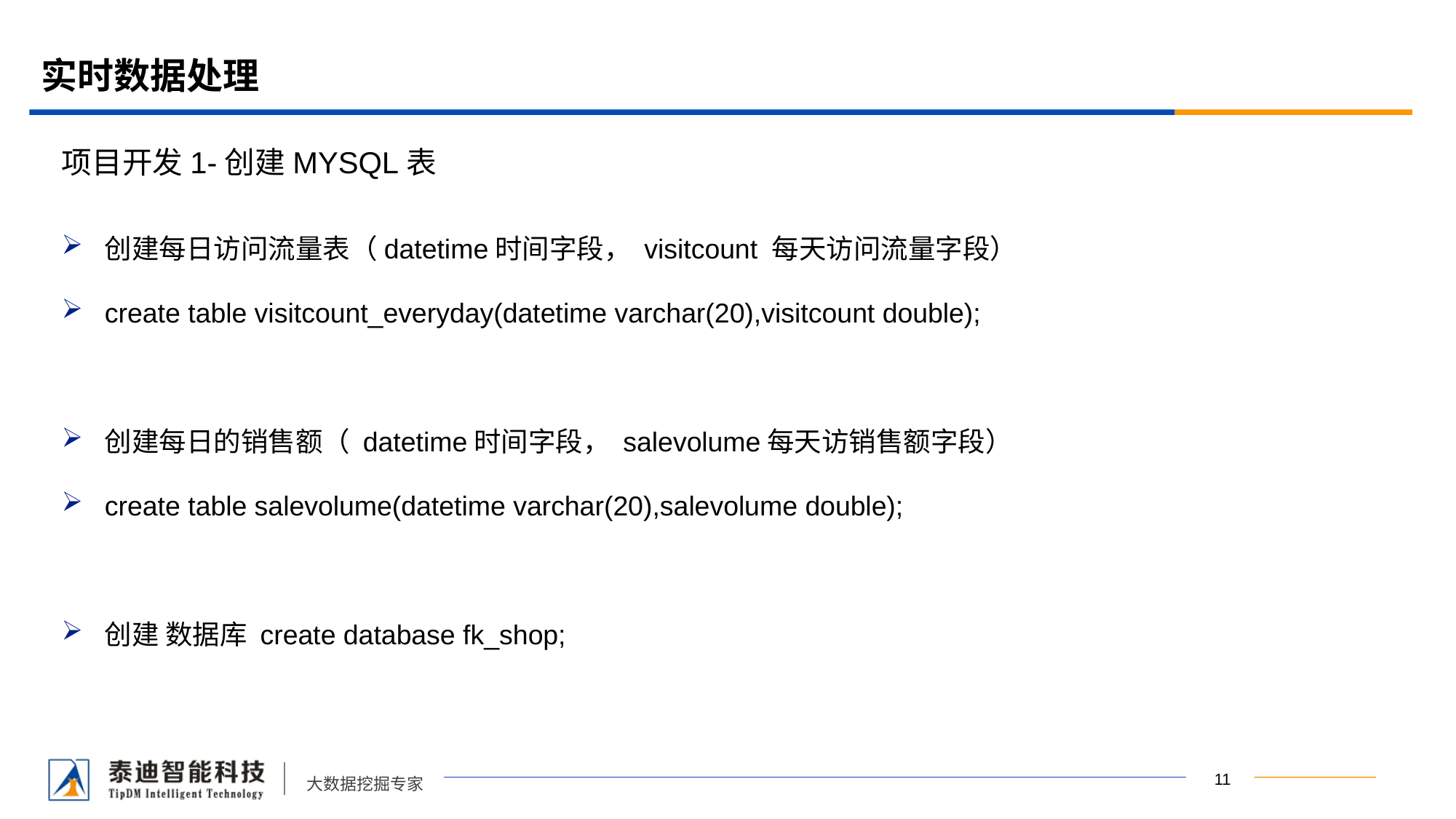

# 实时数据处理
项目开发1-创建MYSQL表
创建每日访问流量表（datetime时间字段， visitcount 每天访问流量字段）
create table visitcount_everyday(datetime varchar(20),visitcount double);

创建每日的销售额（ datetime时间字段， salevolume每天访销售额字段）
create table salevolume(datetime varchar(20),salevolume double);

创建 数据库 create database fk_shop;